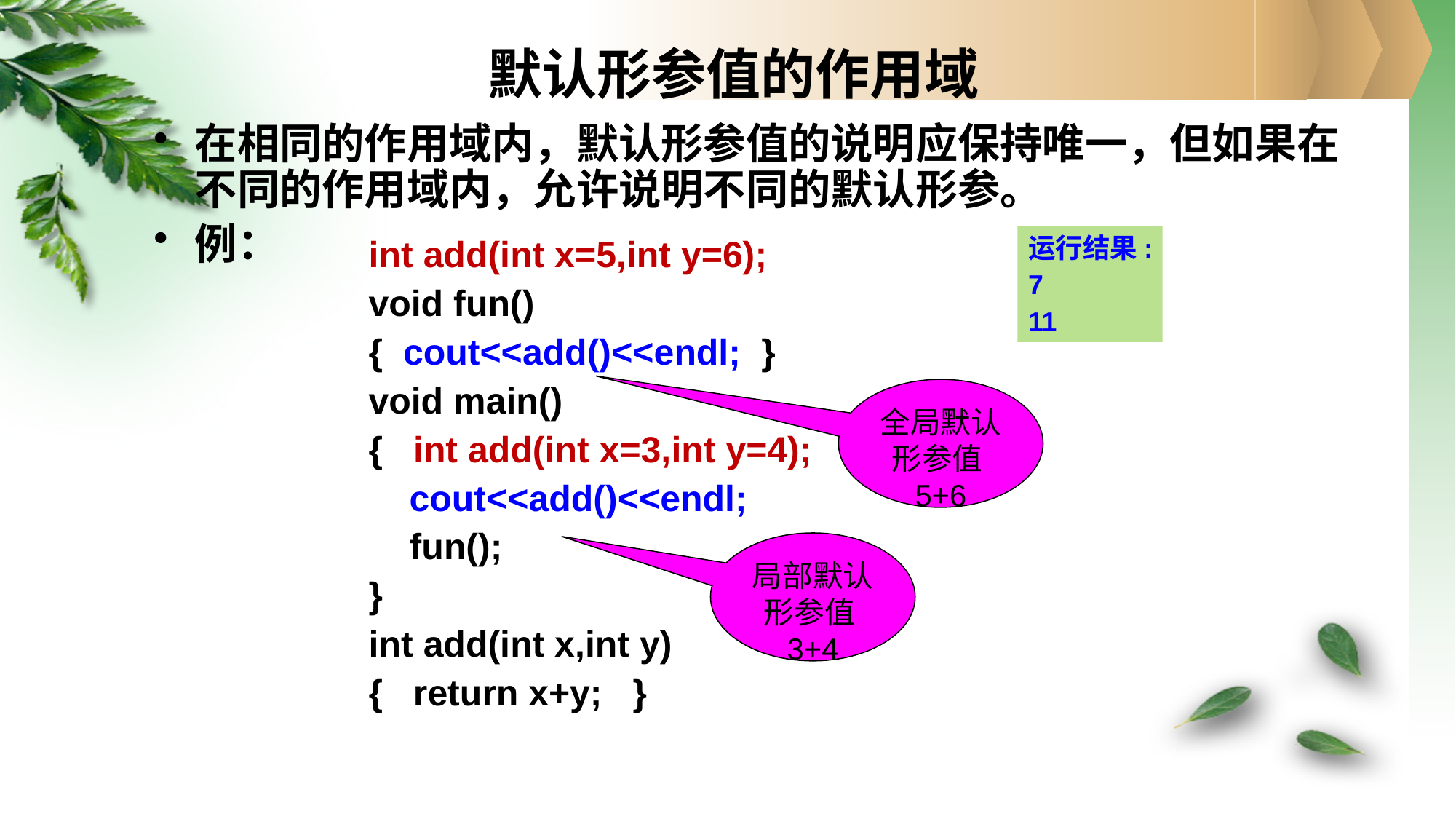

# 默认形参值的作用域
在相同的作用域内，默认形参值的说明应保持唯一，但如果在不同的作用域内，允许说明不同的默认形参。
例：
运行结果:
7
11
int add(int x=5,int y=6);
void fun()
{  cout<<add()<<endl;  }
void main()
{   int add(int x=3,int y=4);
    cout<<add()<<endl;
    fun();
}
int add(int x,int y)
{   return x+y;   }
全局默认形参值5+6
局部默认形参值3+4